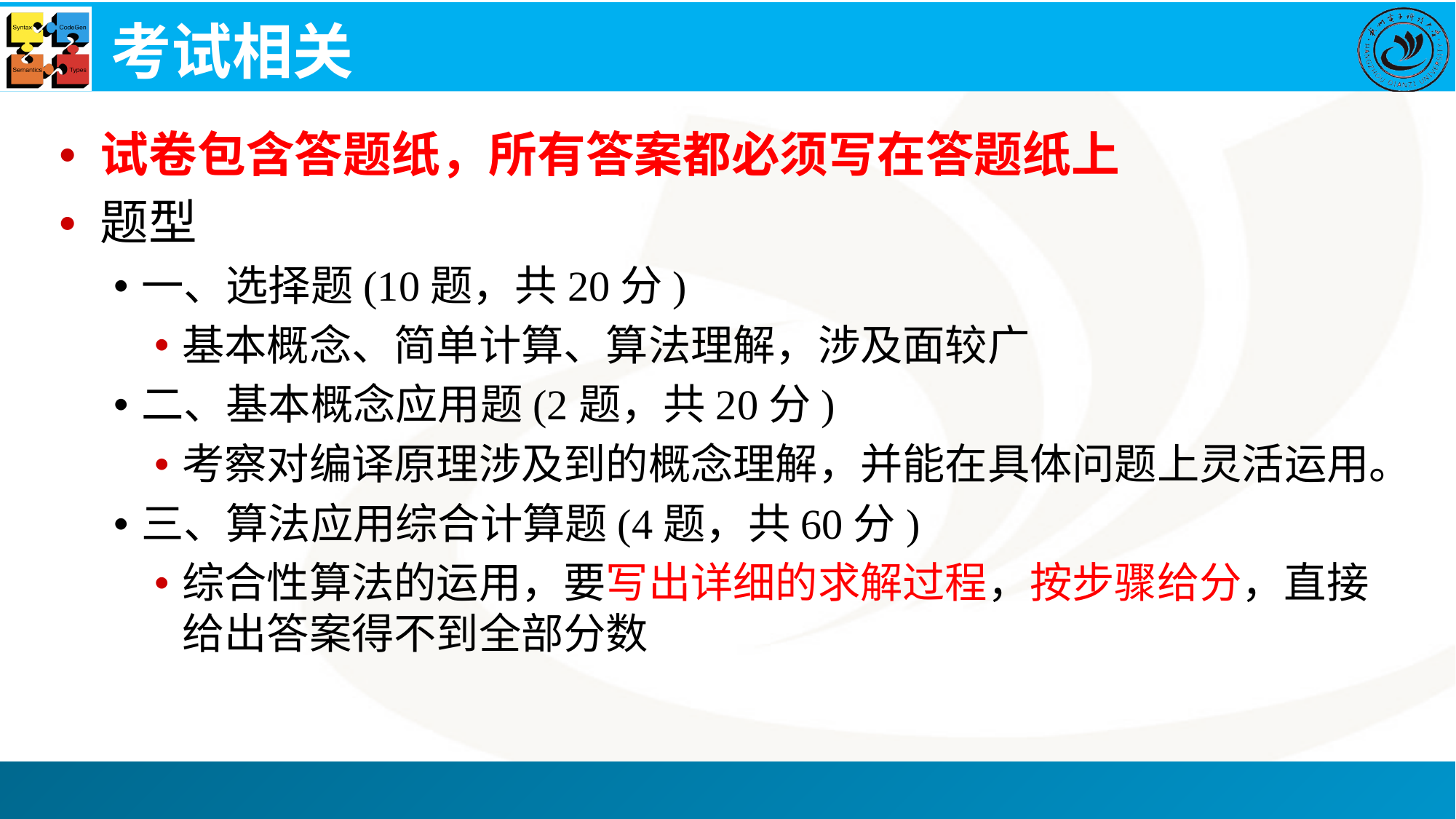

# 考试相关
试卷包含答题纸，所有答案都必须写在答题纸上
题型
一、选择题(10题，共20分)
基本概念、简单计算、算法理解，涉及面较广
二、基本概念应用题(2题，共20分)
考察对编译原理涉及到的概念理解，并能在具体问题上灵活运用。
三、算法应用综合计算题(4题，共60分)
综合性算法的运用，要写出详细的求解过程，按步骤给分，直接给出答案得不到全部分数
3